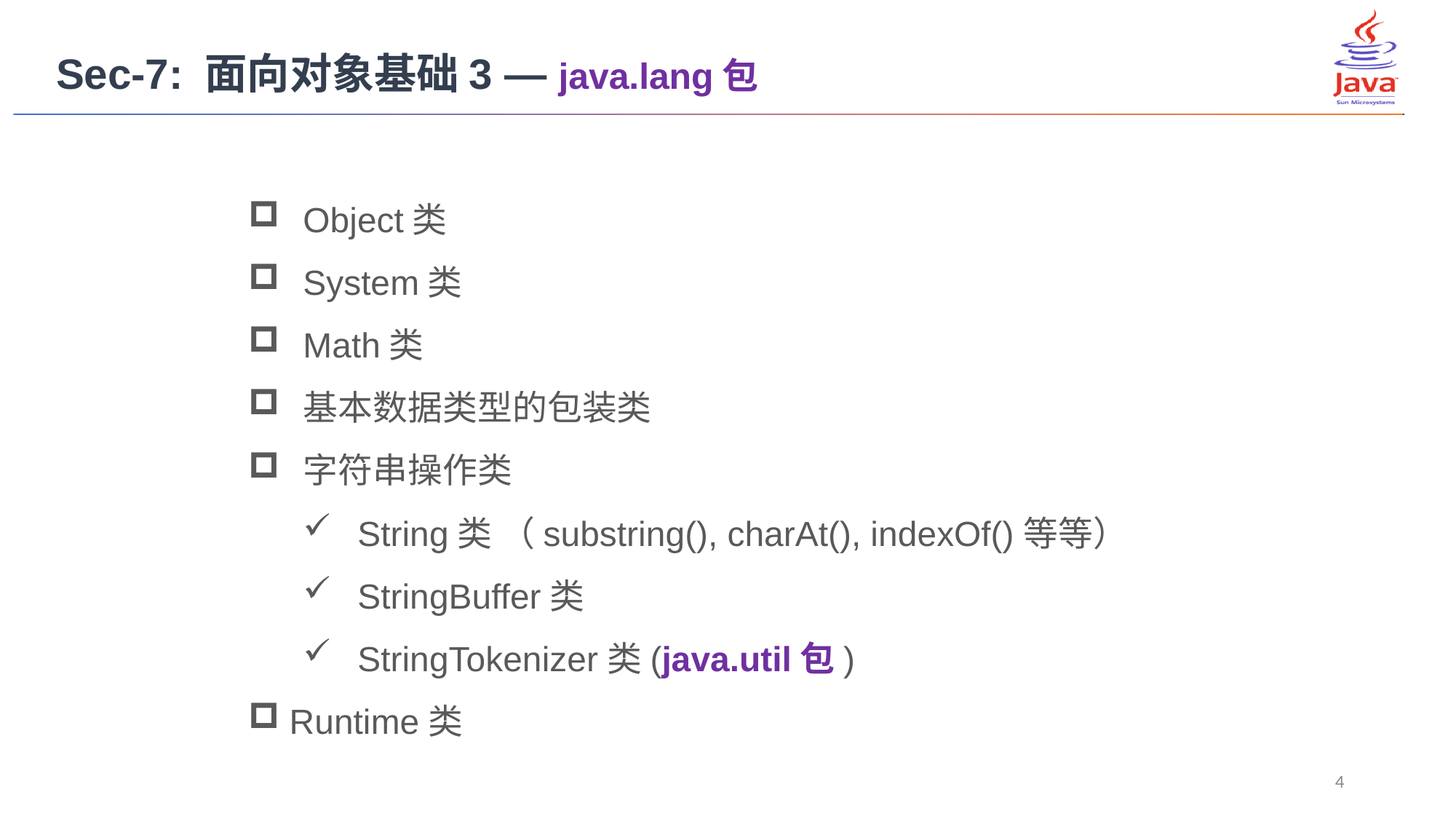

Sec-7: 面向对象基础3 — java.lang包
Object类
System类
Math类
基本数据类型的包装类
字符串操作类
String类 （substring(), charAt(), indexOf()等等）
StringBuffer类
StringTokenizer类(java.util包)
Runtime类
4